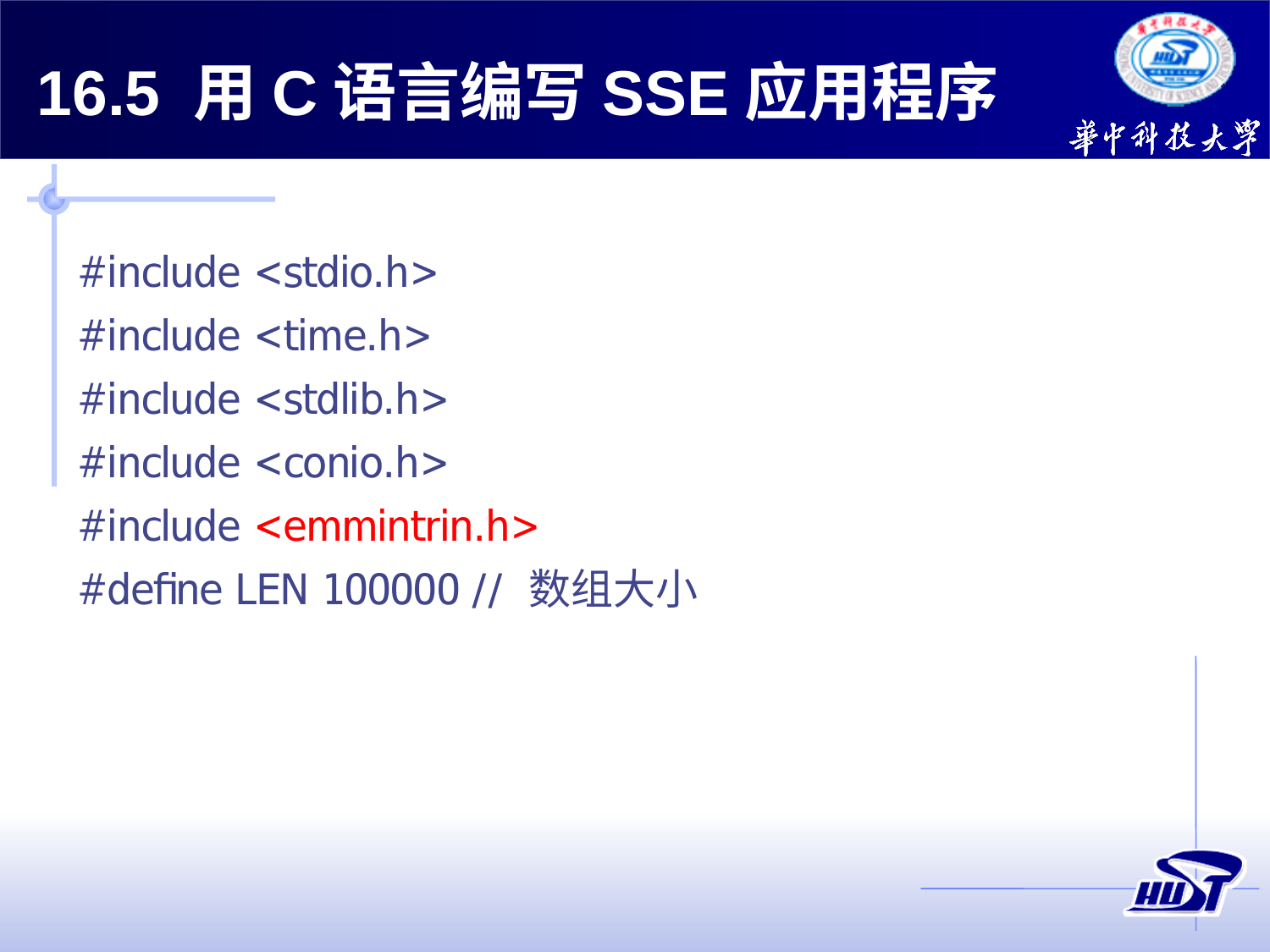

16.5 用C语言编写SSE应用程序
#include <stdio.h>
#include <time.h>
#include <stdlib.h>
#include <conio.h>
#include <emmintrin.h>
#define LEN 100000 // 数组大小